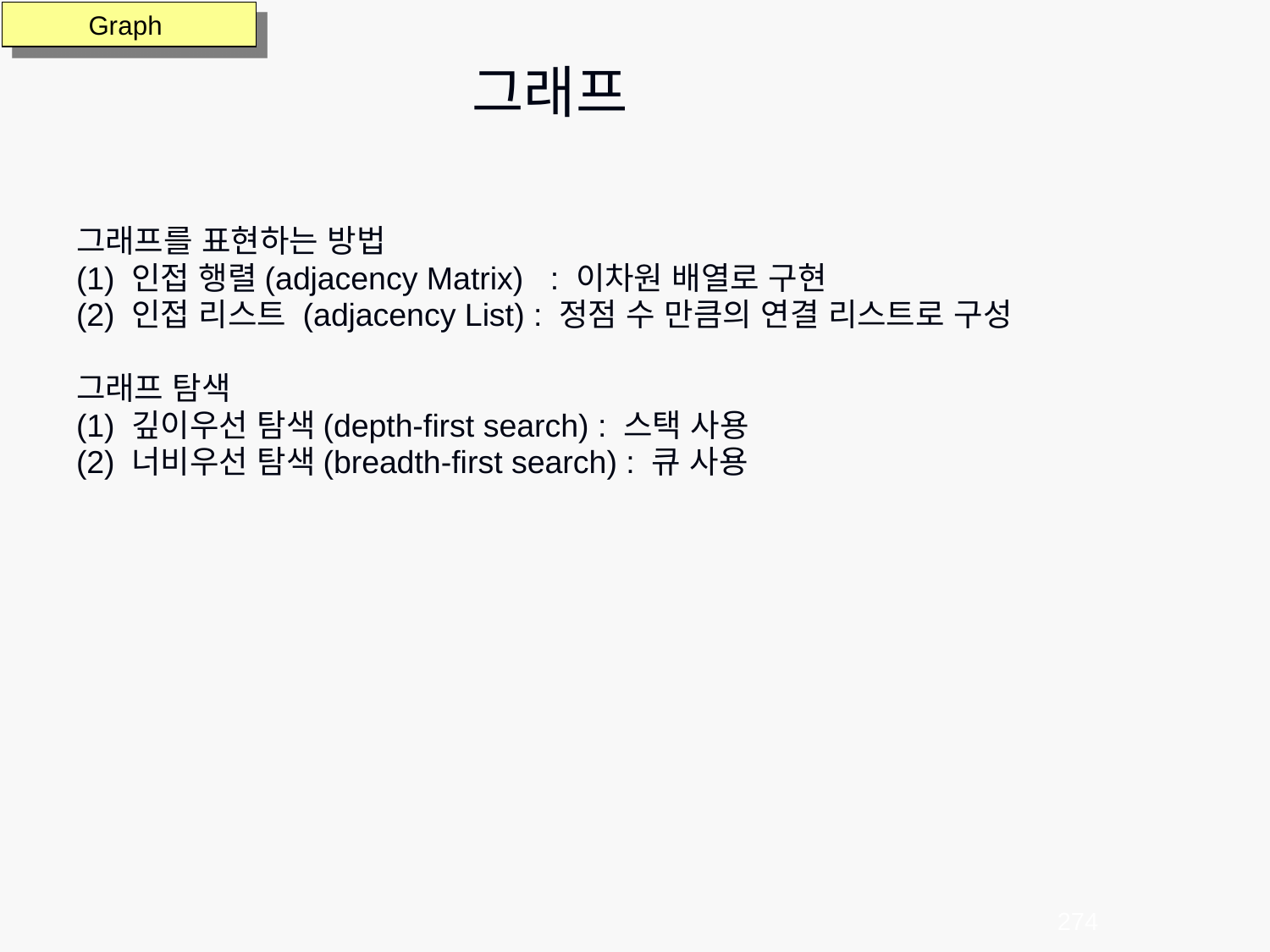

그래프
그래프를 표현하는 방법
(1) 인접 행렬(adjacency Matrix)   : 이차원 배열로 구현
(2) 인접 리스트 (adjacency List) : 정점 수 만큼의 연결 리스트로 구성

그래프 탐색
(1) 깊이우선 탐색(depth-first search) : 스택 사용
(2) 너비우선 탐색(breadth-first search) : 큐 사용
Graph
274